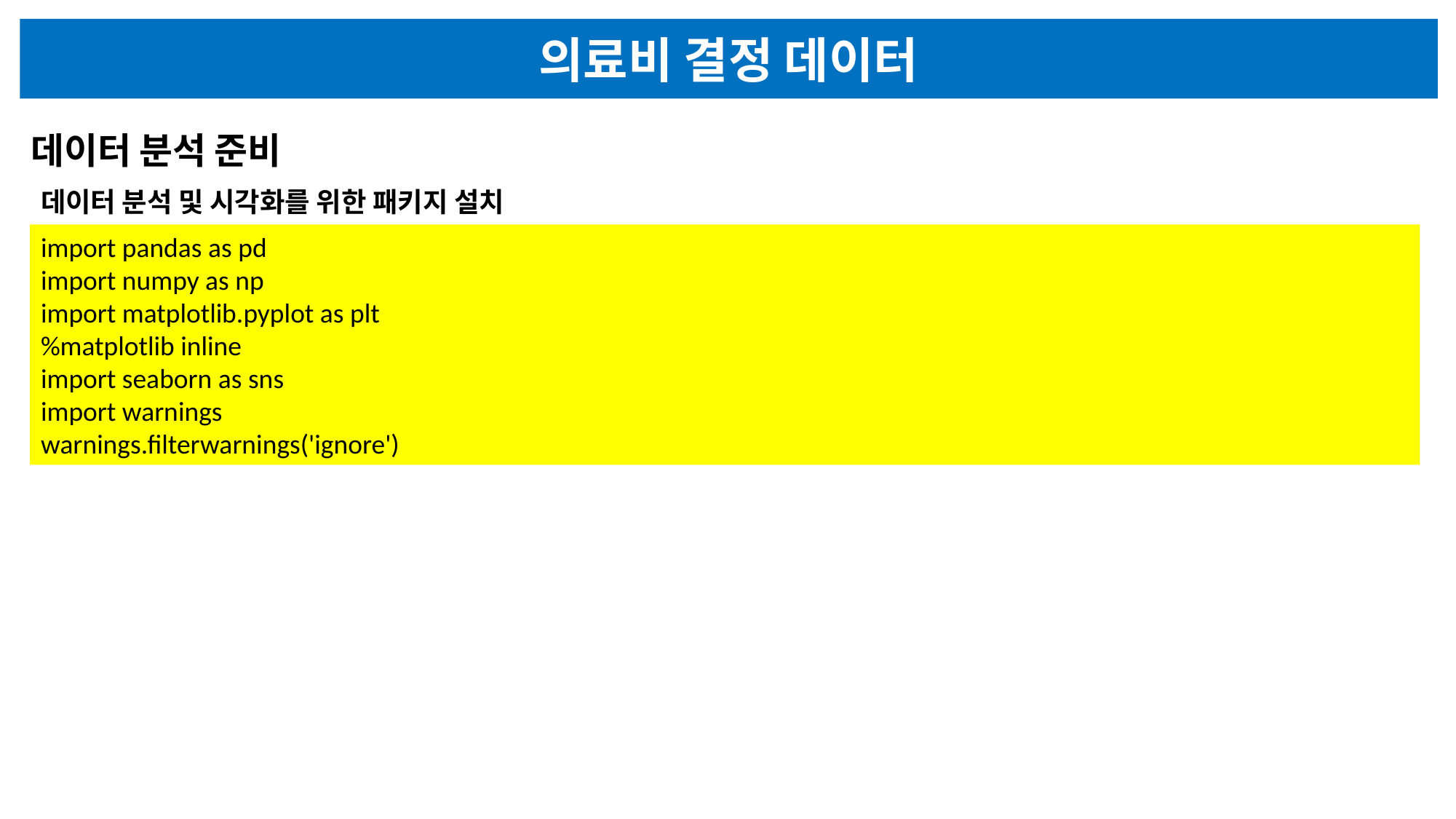

의료비 결정 데이터
데이터 분석 준비
데이터 분석 및 시각화를 위한 패키지 설치
import pandas as pd
import numpy as np
import matplotlib.pyplot as plt
%matplotlib inline
import seaborn as sns
import warnings
warnings.filterwarnings('ignore')